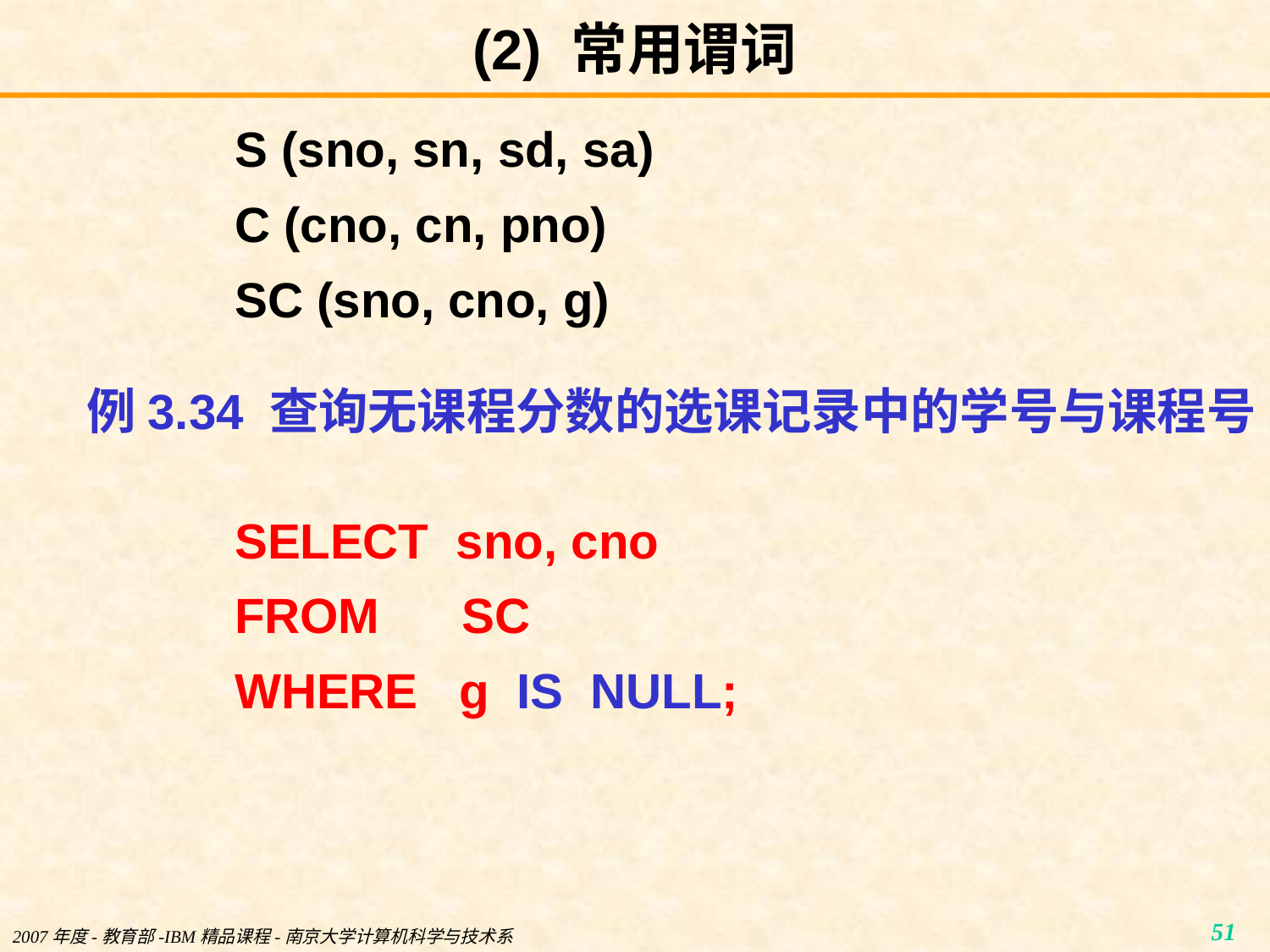

# (2) 常用谓词
S (sno, sn, sd, sa)
C (cno, cn, pno)
SC (sno, cno, g)
例3.34 查询无课程分数的选课记录中的学号与课程号
SELECT  sno, cno
FROM      SC
WHERE   g  IS  NULL;
51
2007年度-教育部-IBM精品课程-南京大学计算机科学与技术系